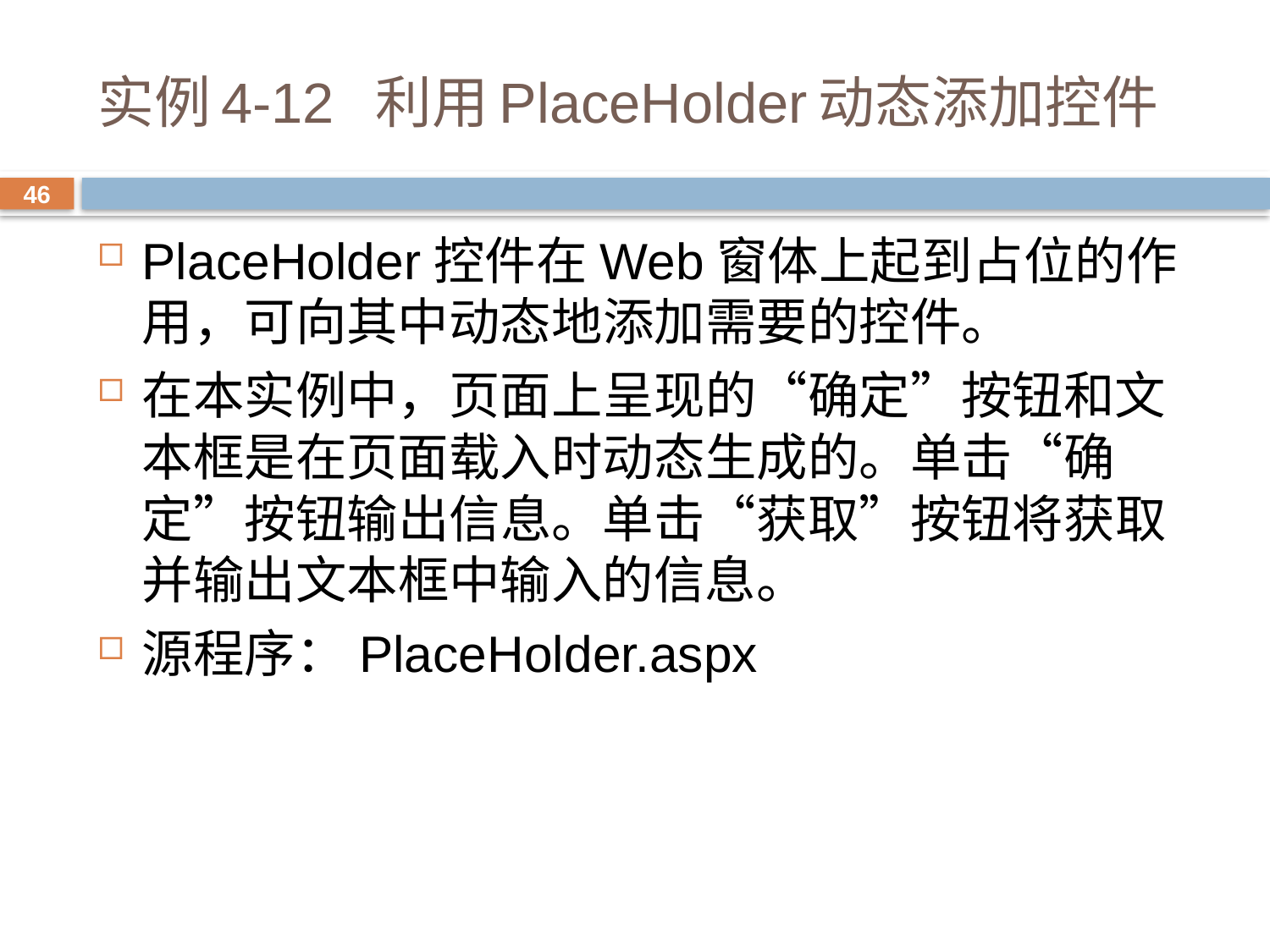

# 实例4-12  利用PlaceHolder动态添加控件
46
PlaceHolder控件在Web窗体上起到占位的作用，可向其中动态地添加需要的控件。
在本实例中，页面上呈现的“确定”按钮和文本框是在页面载入时动态生成的。单击“确定”按钮输出信息。单击“获取”按钮将获取并输出文本框中输入的信息。
源程序：PlaceHolder.aspx